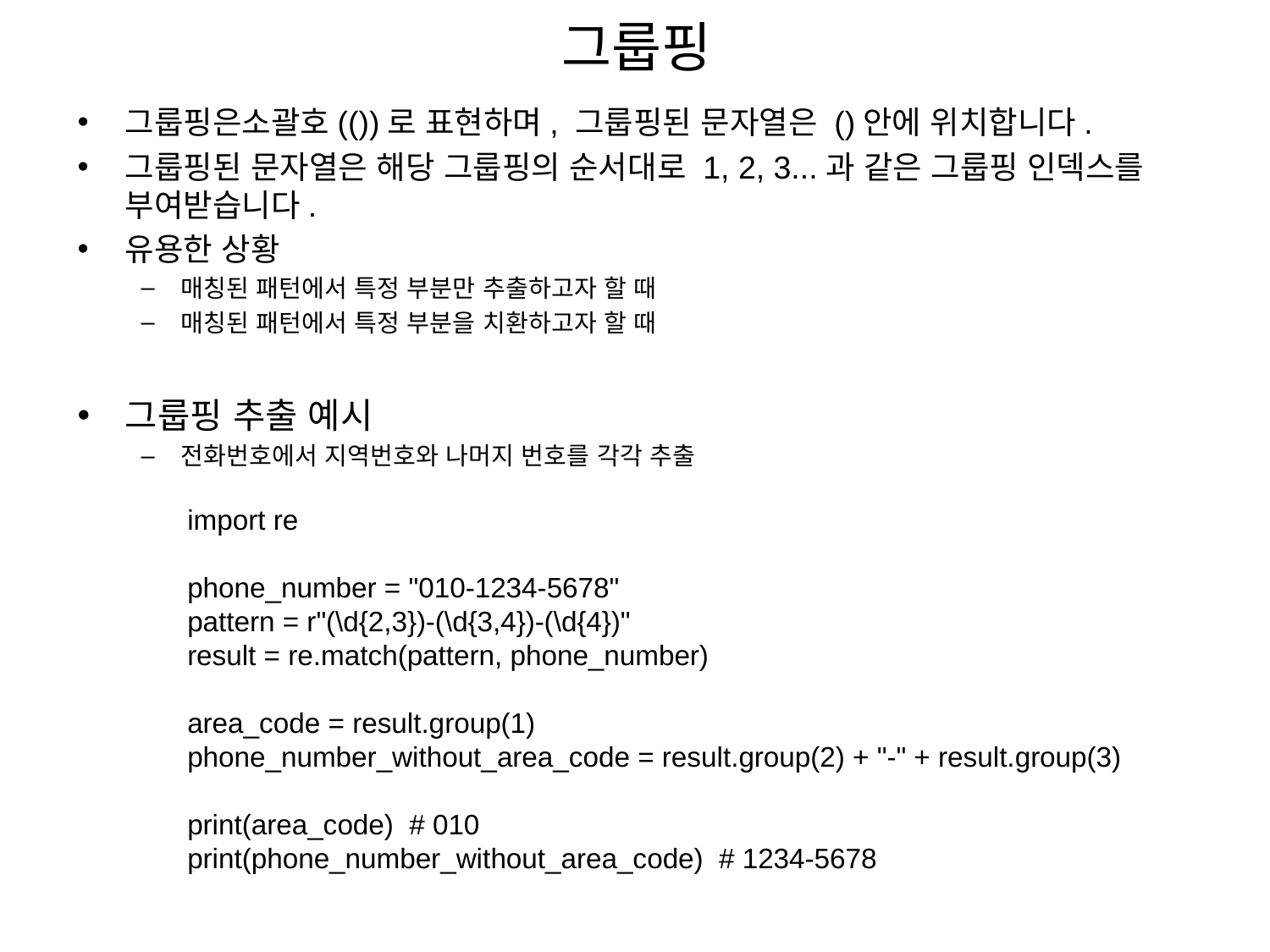

# 그룹핑
그룹핑은소괄호(())로 표현하며, 그룹핑된 문자열은 ()안에 위치합니다.
그룹핑된 문자열은 해당 그룹핑의 순서대로 1, 2, 3...과 같은 그룹핑 인덱스를 부여받습니다.
유용한 상황
매칭된 패턴에서 특정 부분만 추출하고자 할 때
매칭된 패턴에서 특정 부분을 치환하고자 할 때

그룹핑 추출 예시
전화번호에서 지역번호와 나머지 번호를 각각 추출
import re

phone_number = "010-1234-5678"
pattern = r"(\d{2,3})-(\d{3,4})-(\d{4})"
result = re.match(pattern, phone_number)

area_code = result.group(1)
phone_number_without_area_code = result.group(2) + "-" + result.group(3)

print(area_code)  # 010
print(phone_number_without_area_code)  # 1234-5678